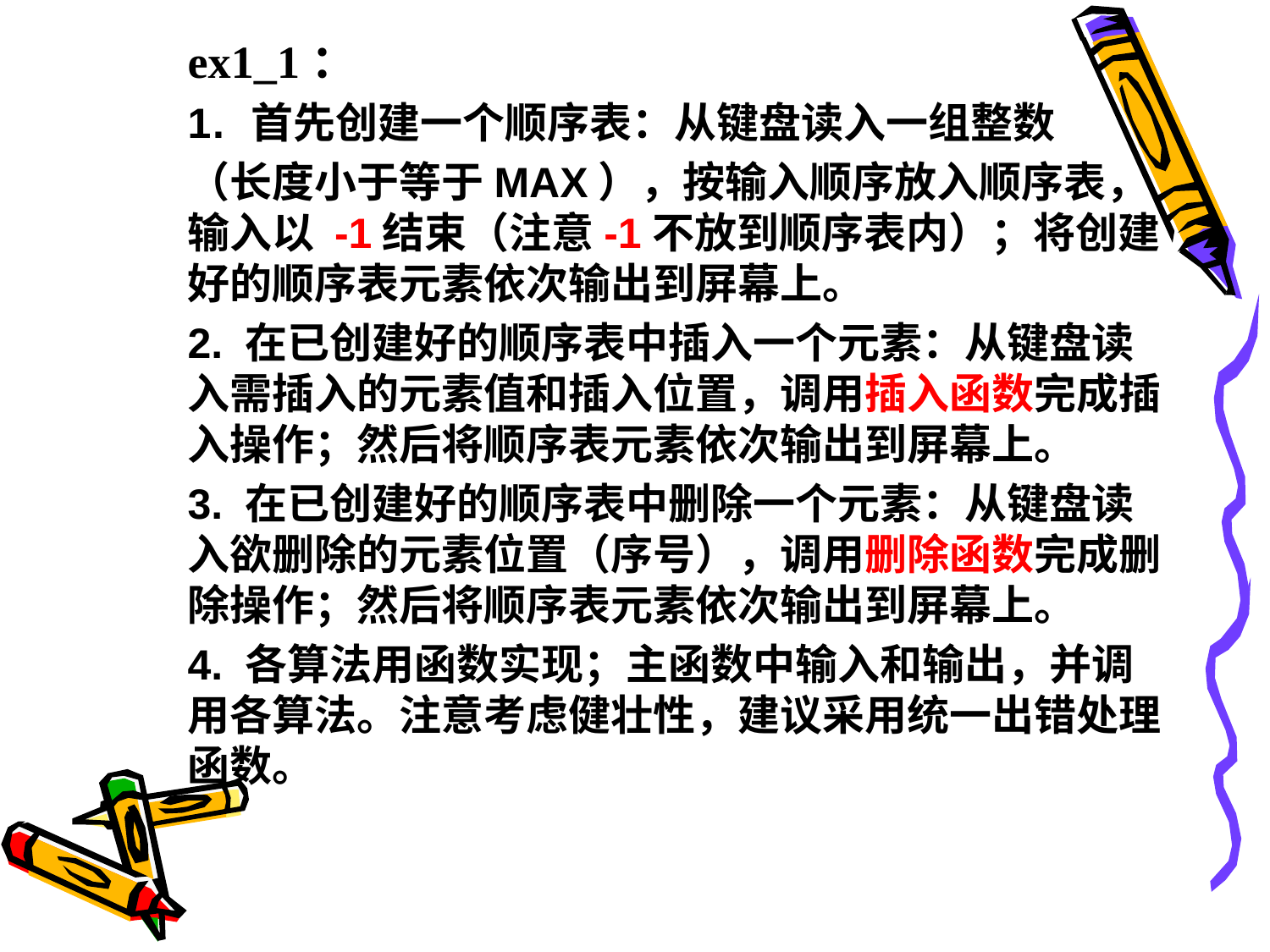

ex1_1：
首先创建一个顺序表：从键盘读入一组整数
（长度小于等于MAX），按输入顺序放入顺序表，输入以 -1结束（注意-1不放到顺序表内）；将创建好的顺序表元素依次输出到屏幕上。
2. 在已创建好的顺序表中插入一个元素：从键盘读入需插入的元素值和插入位置，调用插入函数完成插入操作；然后将顺序表元素依次输出到屏幕上。
3. 在已创建好的顺序表中删除一个元素：从键盘读入欲删除的元素位置（序号），调用删除函数完成删除操作；然后将顺序表元素依次输出到屏幕上。
4. 各算法用函数实现；主函数中输入和输出，并调用各算法。注意考虑健壮性，建议采用统一出错处理函数。